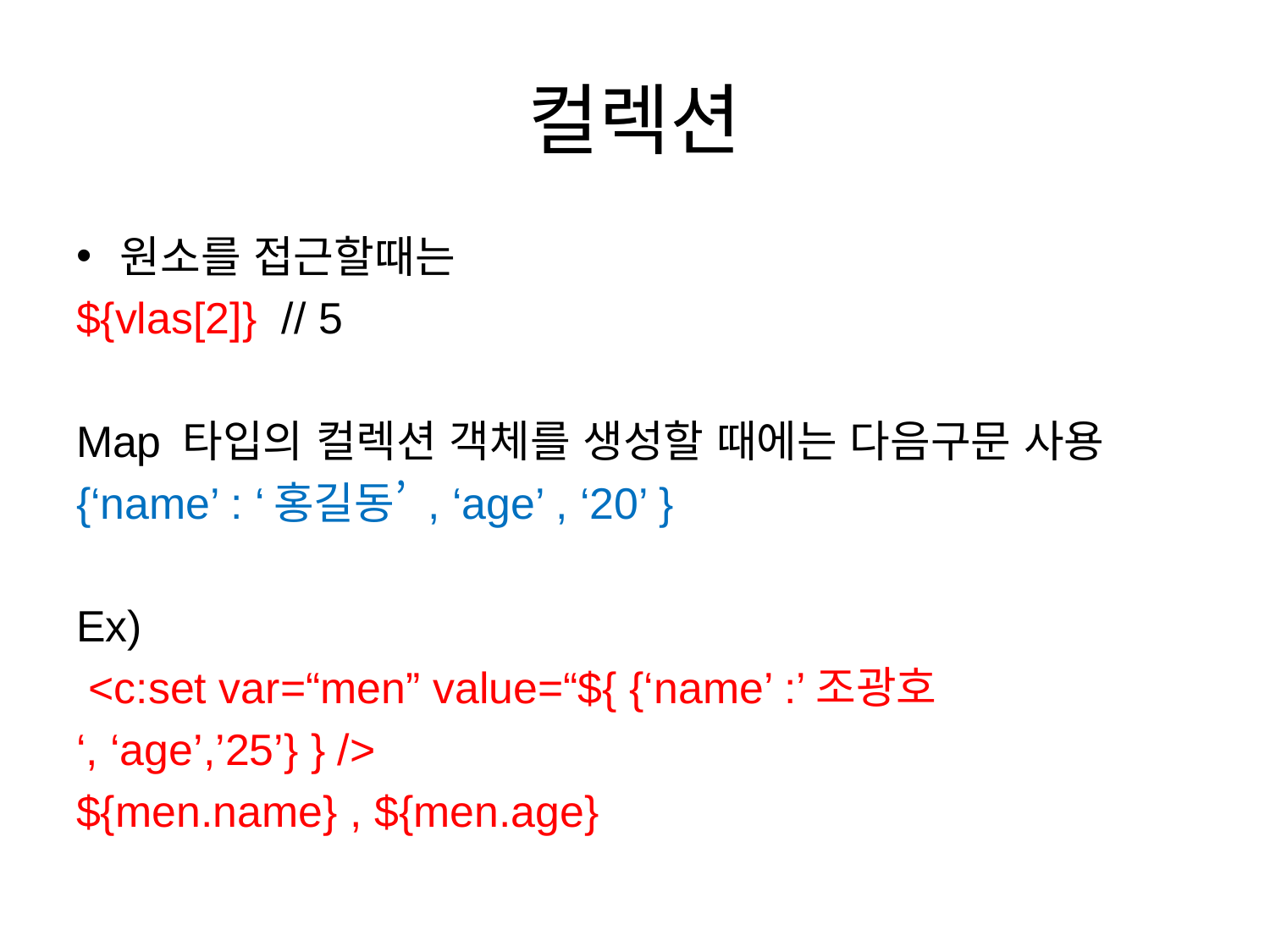

# 컬렉션
원소를 접근할때는
${vlas[2]}  // 5

Map 타입의 컬렉션 객체를 생성할 때에는 다음구문 사용
{‘name’ : ‘홍길동’ , ‘age’ , ‘20’ }

Ex)
 <c:set var=“men” value=“${ {‘name’ :’조광호
‘, ‘age’,’25’} } />
${men.name} , ${men.age}